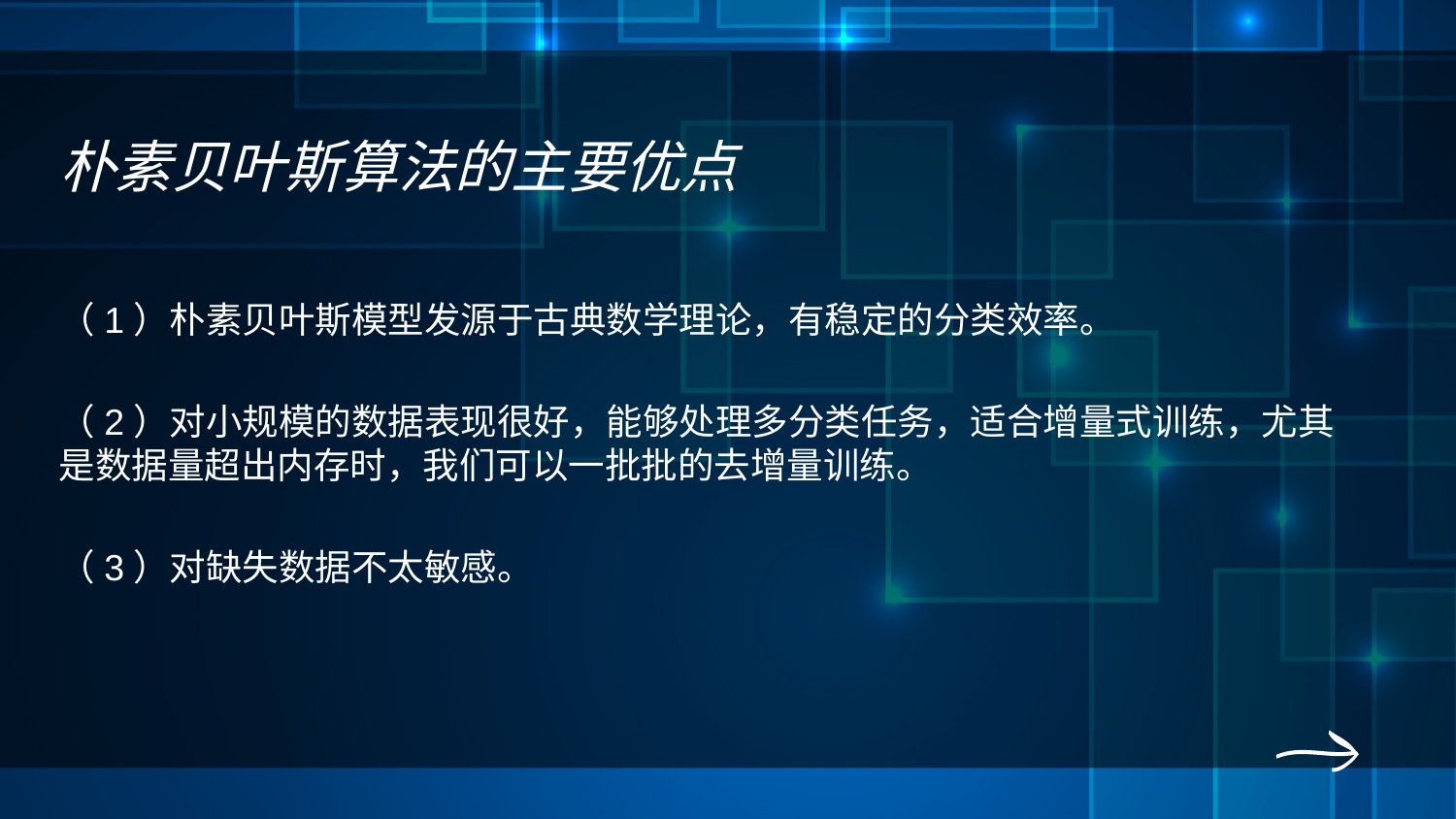

朴素贝叶斯算法的主要优点

（1）朴素贝叶斯模型发源于古典数学理论，有稳定的分类效率。

（2）对小规模的数据表现很好，能够处理多分类任务，适合增量式训练，尤其是数据量超出内存时，我们可以一批批的去增量训练。

（3）对缺失数据不太敏感。